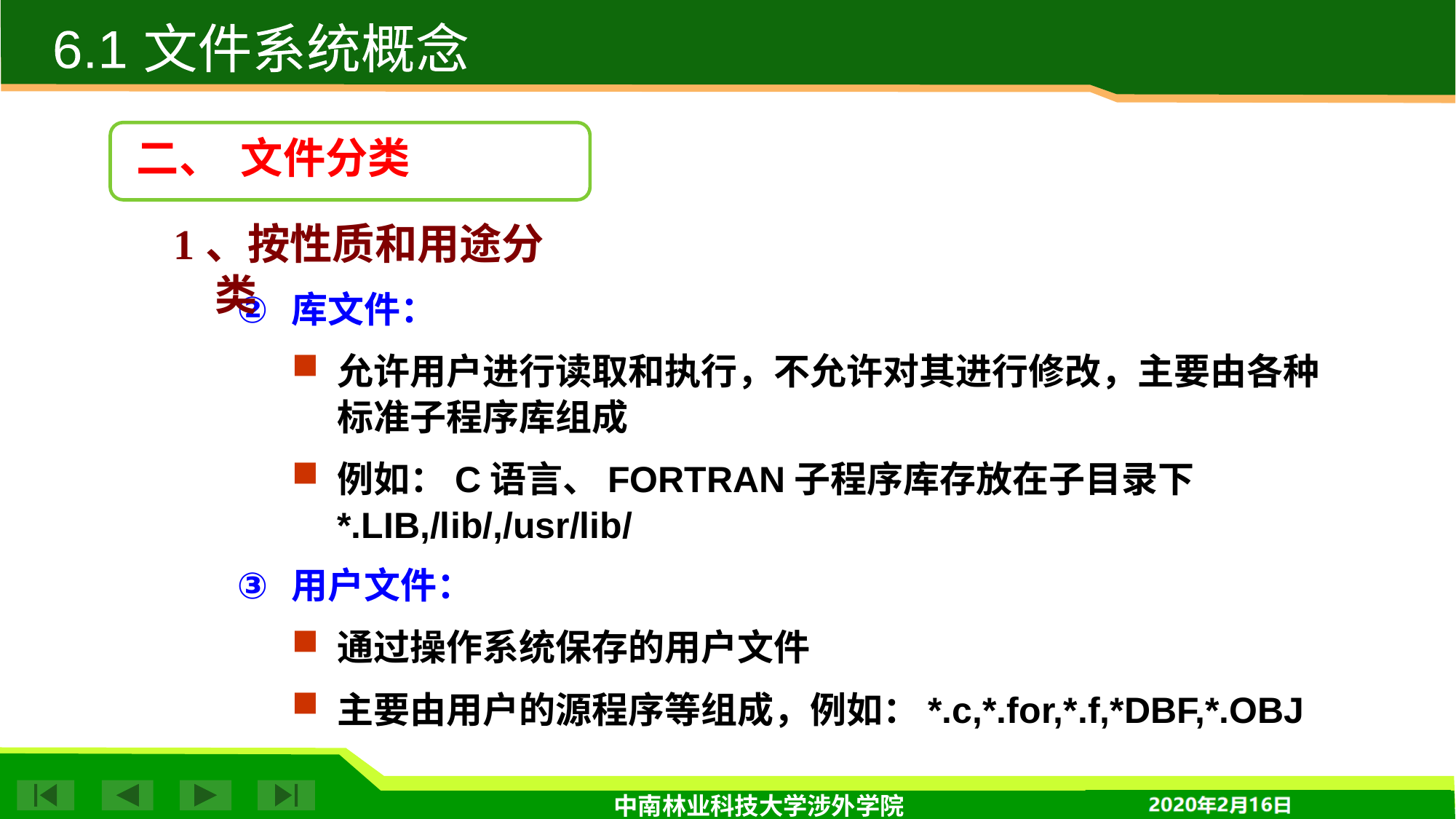

6.1 文件系统概念

二、  文件分类
1、按性质和用途分类
库文件：
允许用户进行读取和执行，不允许对其进行修改，主要由各种标准子程序库组成
例如：C语言、FORTRAN子程序库存放在子目录下 *.LIB,/lib/,/usr/lib/
用户文件：
通过操作系统保存的用户文件
主要由用户的源程序等组成，例如：*.c,*.for,*.f,*DBF,*.OBJ